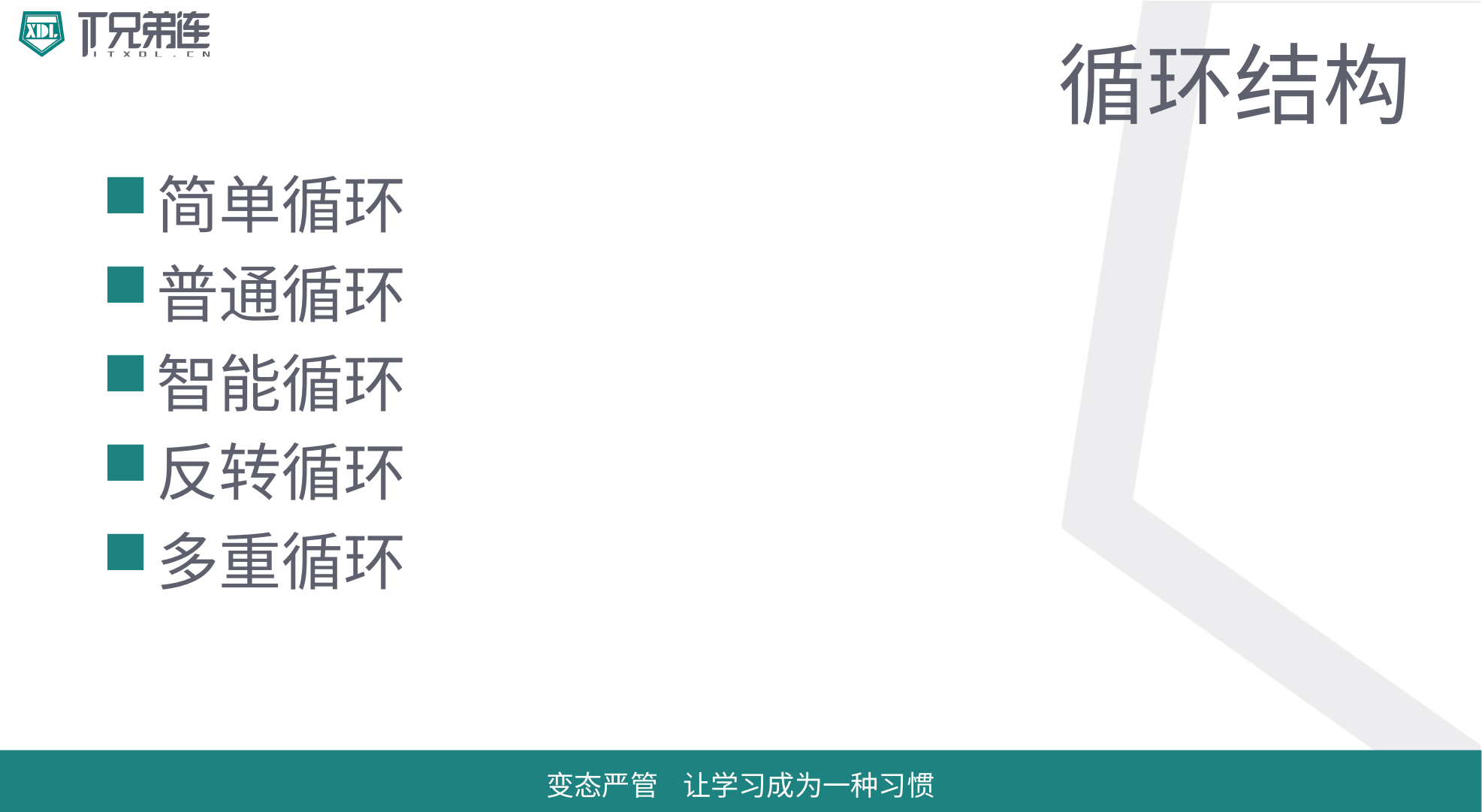

# 循环结构
简单循环
普通循环
智能循环
反转循环
多重循环